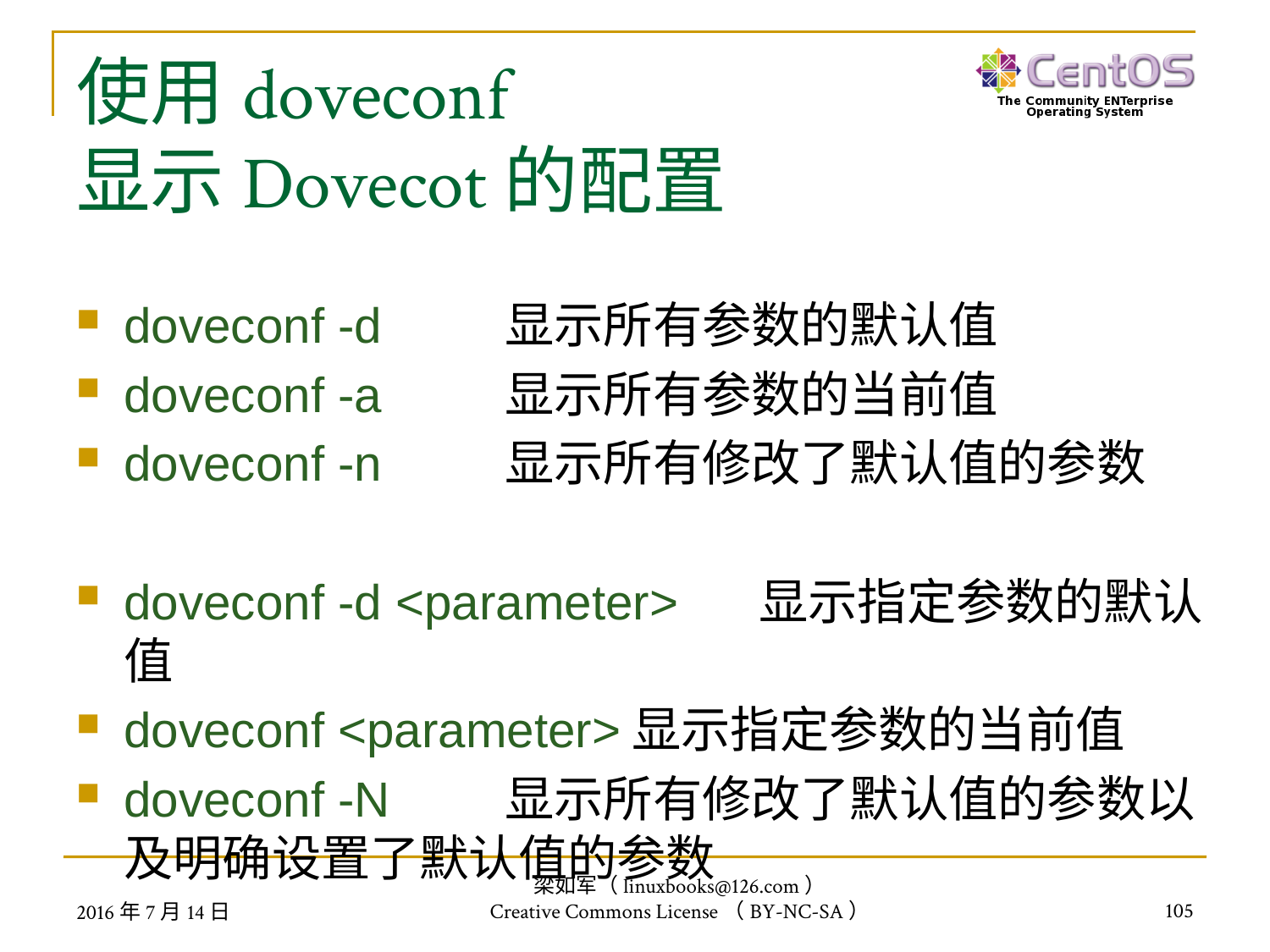

# 使用doveconf 显示Dovecot的配置
doveconf -d	显示所有参数的默认值
doveconf -a	显示所有参数的当前值
doveconf -n	显示所有修改了默认值的参数

doveconf -d <parameter>	显示指定参数的默认值
doveconf <parameter>	显示指定参数的当前值
doveconf -N	显示所有修改了默认值的参数以及明确设置了默认值的参数
梁如军（linuxbooks@126.com）
Creative Commons License（BY-NC-SA）
2016年7月14日
105